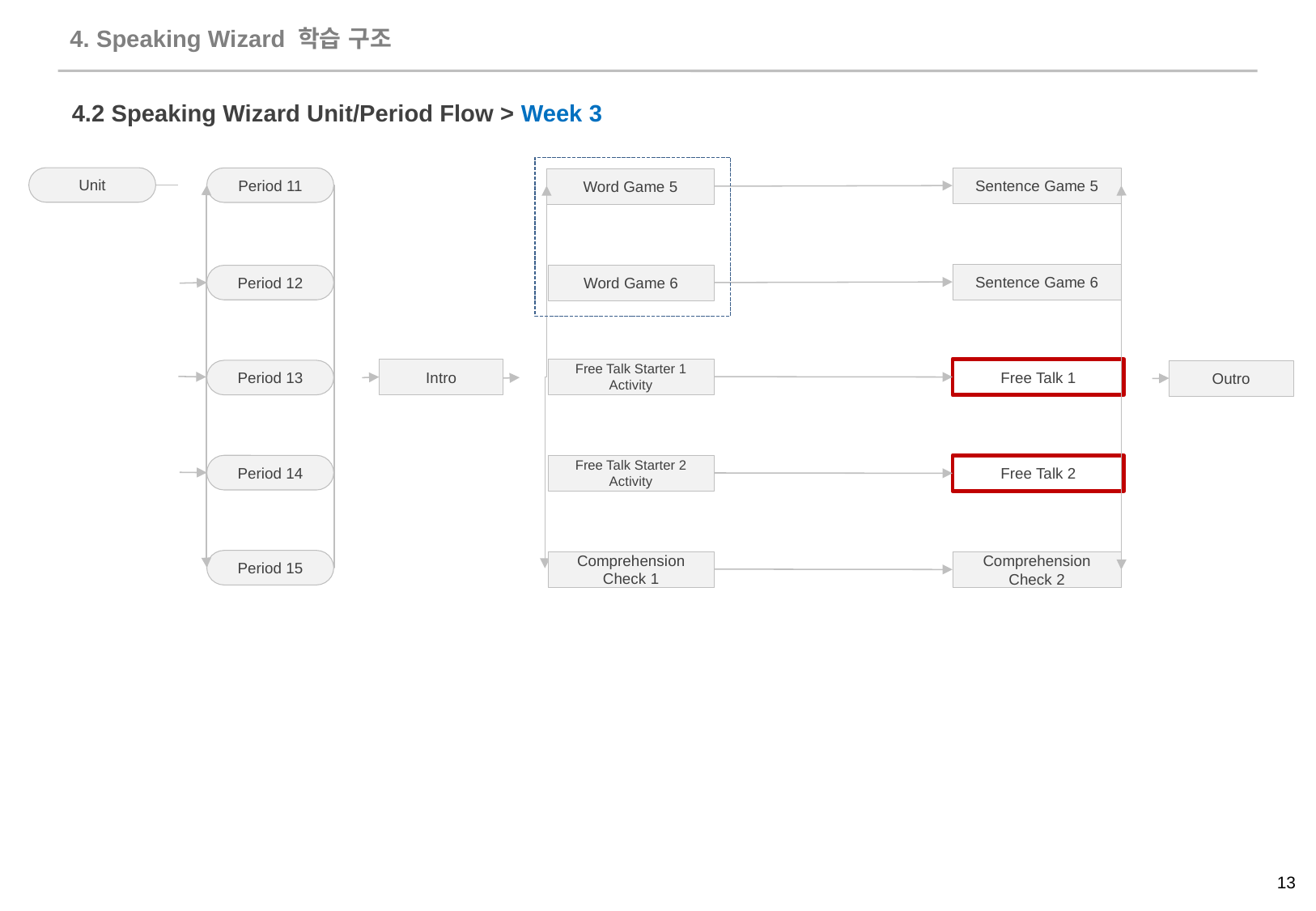

4. Speaking Wizard 학습 구조
4.2 Speaking Wizard Unit/Period Flow > Week 3

Unit
Sentence Game 5
Period 11
Word Game 5
Sentence Game 6
Word Game 6
Period 12
Free Talk Starter 1 Activity
Intro
Free Talk 1
Period 13
Outro
Free Talk Starter 2 Activity
Period 14
Free Talk 2
Period 15
Comprehension Check 1
Comprehension Check 2
13